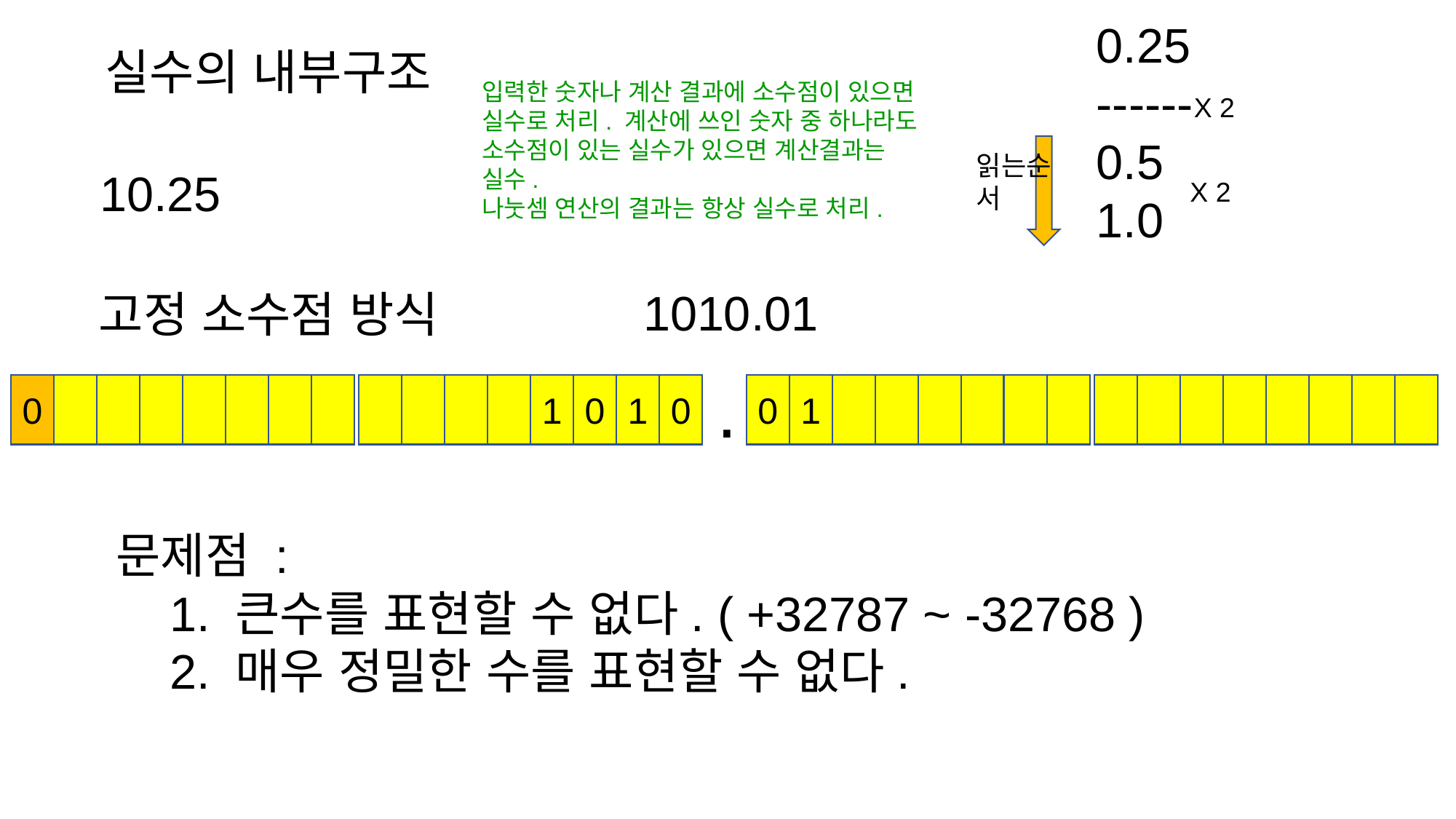

0.25
------
0.5
1.0
실수의 내부구조
입력한 숫자나 계산 결과에 소수점이 있으면 실수로 처리. 계산에 쓰인 숫자 중 하나라도 소수점이 있는 실수가 있으면 계산결과는 실수.
나눗셈 연산의 결과는 항상 실수로 처리.
X 2

읽는순서
10.25
X 2
1010.01
고정 소수점 방식
.
0

1
0
1
0
0
1

문제점 :
    1. 큰수를 표현할 수 없다. ( +32787 ~ -32768 )
    2. 매우 정밀한 수를 표현할 수 없다.